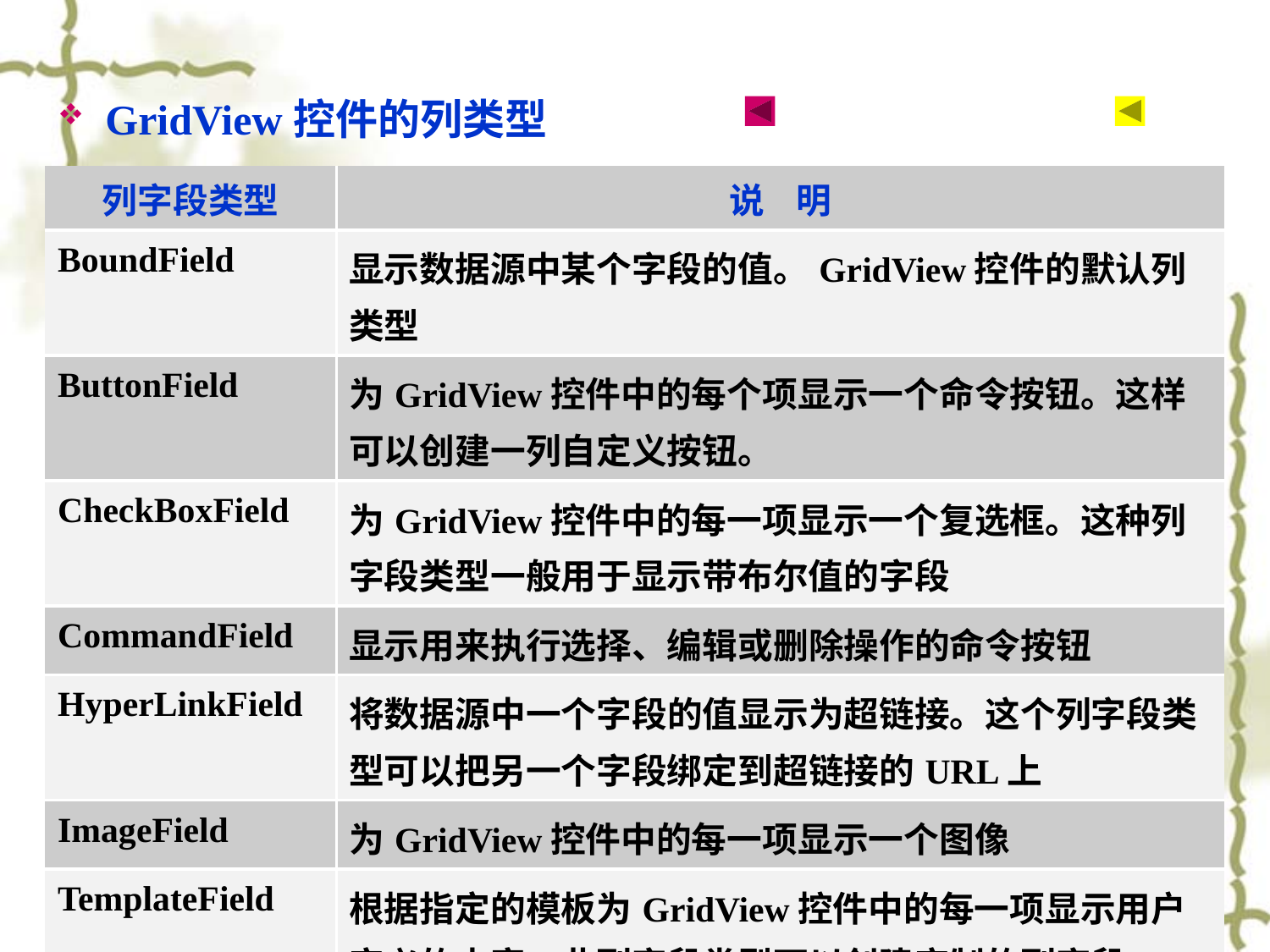

GridView控件的列类型

| 列字段类型 | 说 明 |
| --- | --- |
| BoundField | 显示数据源中某个字段的值。GridView控件的默认列类型 |
| ButtonField | 为GridView控件中的每个项显示一个命令按钮。这样可以创建一列自定义按钮。 |
| CheckBoxField | 为GridView控件中的每一项显示一个复选框。这种列字段类型一般用于显示带布尔值的字段 |
| CommandField | 显示用来执行选择、编辑或删除操作的命令按钮 |
| HyperLinkField | 将数据源中一个字段的值显示为超链接。这个列字段类型可以把另一个字段绑定到超链接的URL上 |
| ImageField | 为GridView控件中的每一项显示一个图像 |
| TemplateField | 根据指定的模板为GridView控件中的每一项显示用户定义的内容。此列字段类型可以创建定制的列字段 |